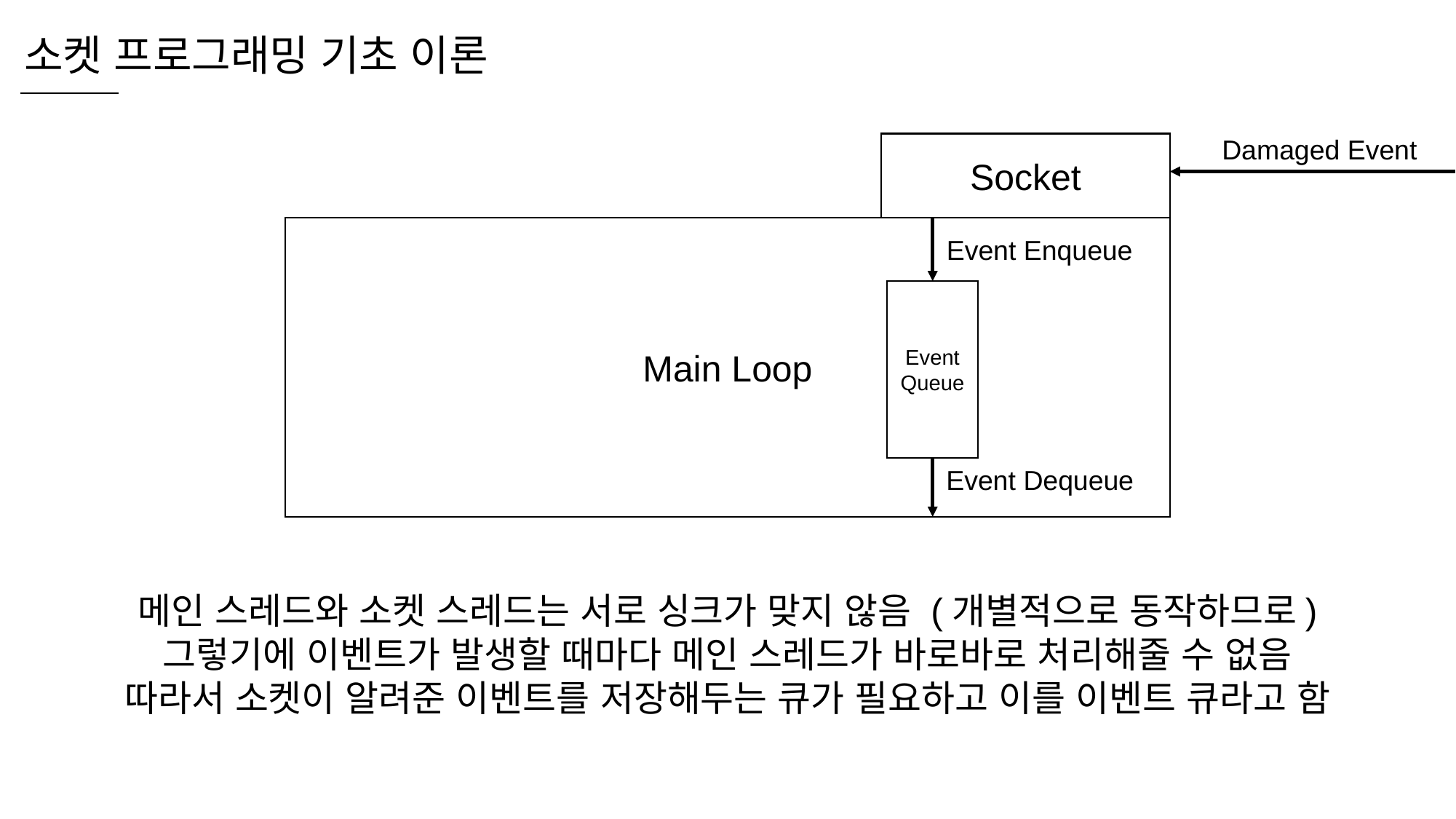

소켓 프로그래밍 기초 이론
Damaged Event
Socket
Main Loop
Event Enqueue
Event
Queue
Event Dequeue
메인 스레드와 소켓 스레드는 서로 싱크가 맞지 않음 (개별적으로 동작하므로)
그렇기에 이벤트가 발생할 때마다 메인 스레드가 바로바로 처리해줄 수 없음
따라서 소켓이 알려준 이벤트를 저장해두는 큐가 필요하고 이를 이벤트 큐라고 함